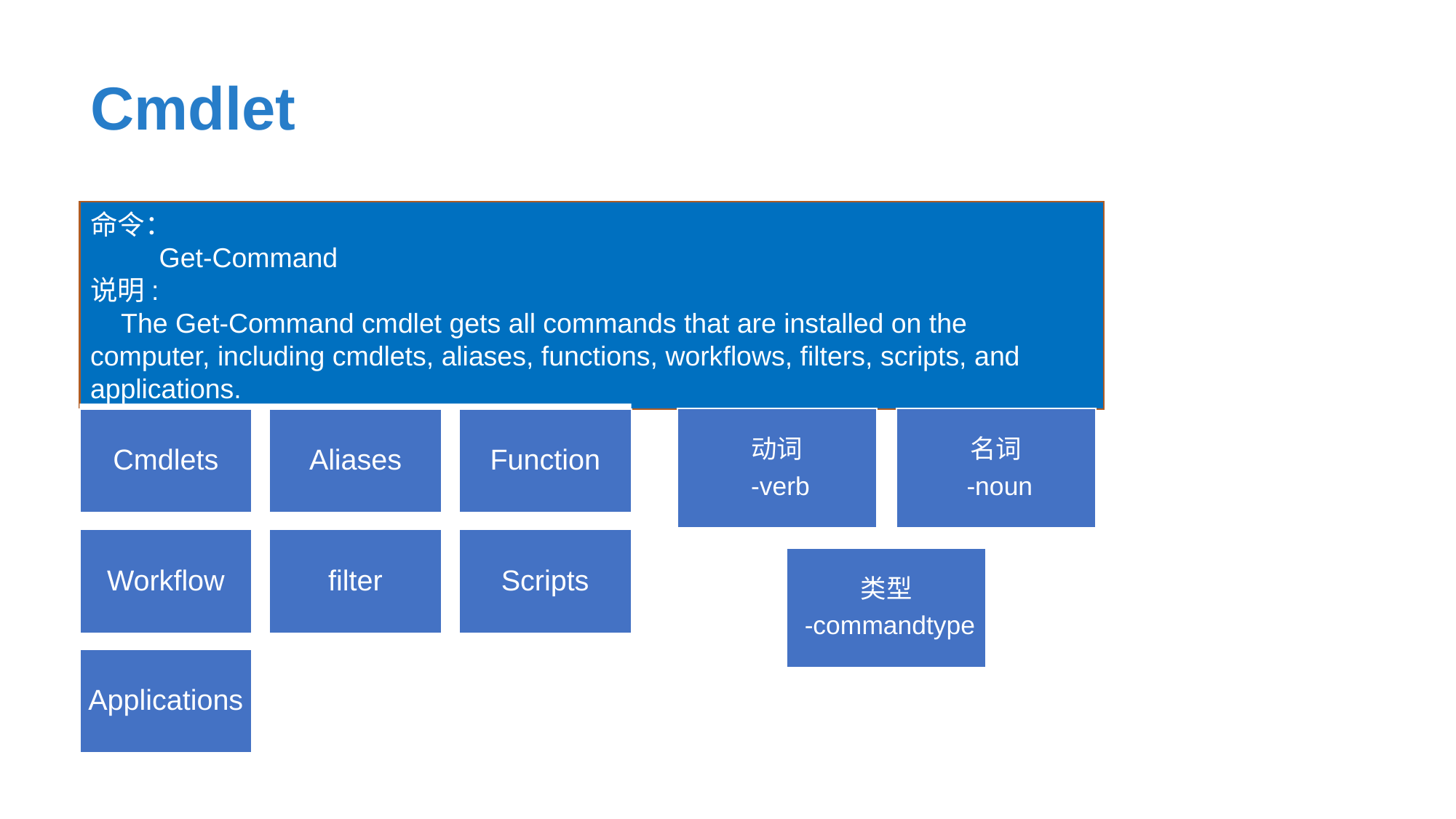

# Cmdlet
命令：
         Get-Command
说明:
    The Get-Command cmdlet gets all commands that are installed on the computer, including cmdlets, aliases, functions, workflows, filters, scripts, and applications.
动词
 -verb
名词
 -noun
类型
 -commandtype
Cmdlets
Aliases
Function
Workflow
filter
Scripts
Applications